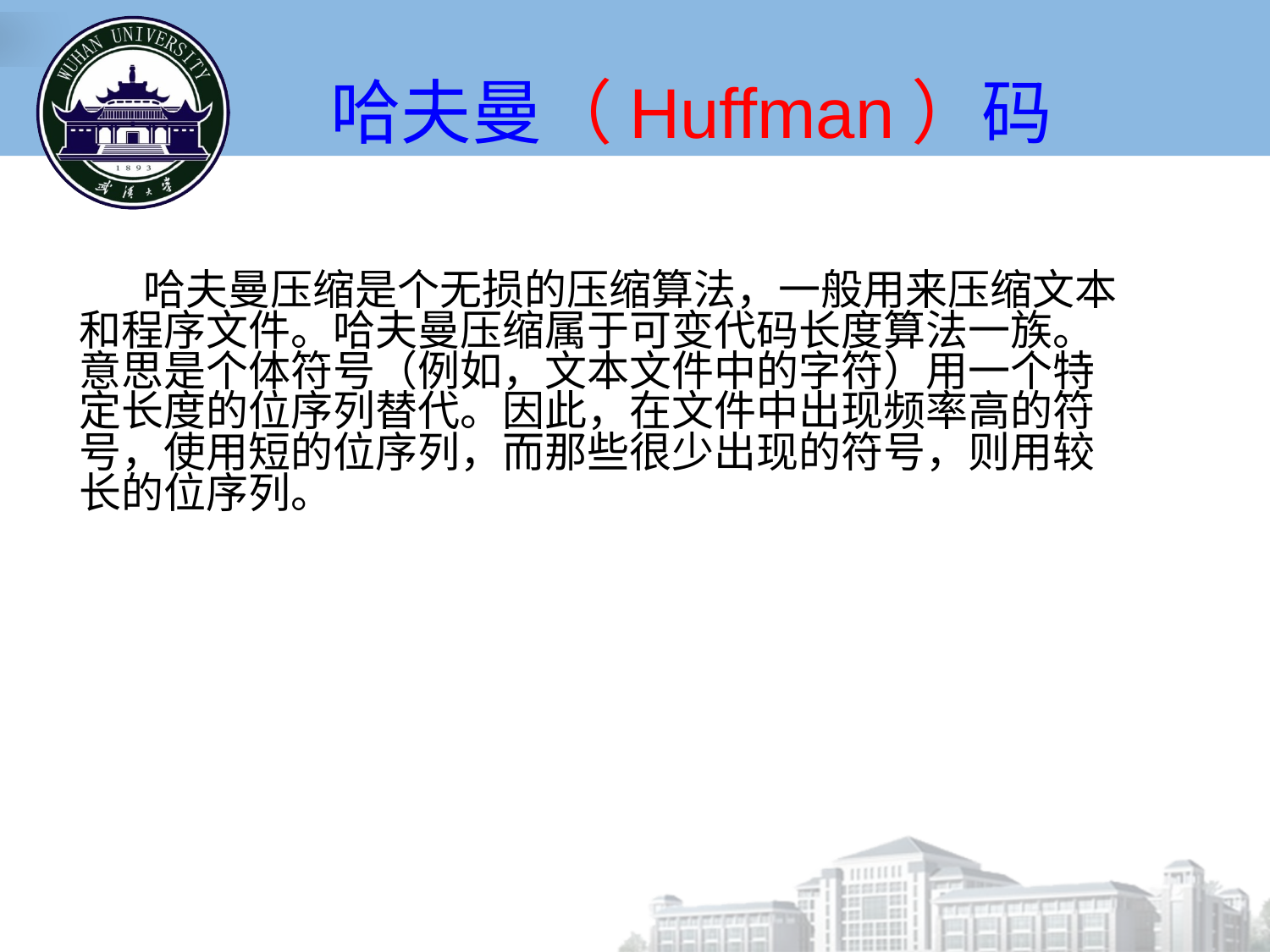

哈夫曼（Huffman）码
#
         哈夫曼压缩是个无损的压缩算法，一般用来压缩文本和程序文件。哈夫曼压缩属于可变代码长度算法一族。意思是个体符号（例如，文本文件中的字符）用一个特定长度的位序列替代。因此，在文件中出现频率高的符号，使用短的位序列，而那些很少出现的符号，则用较长的位序列。